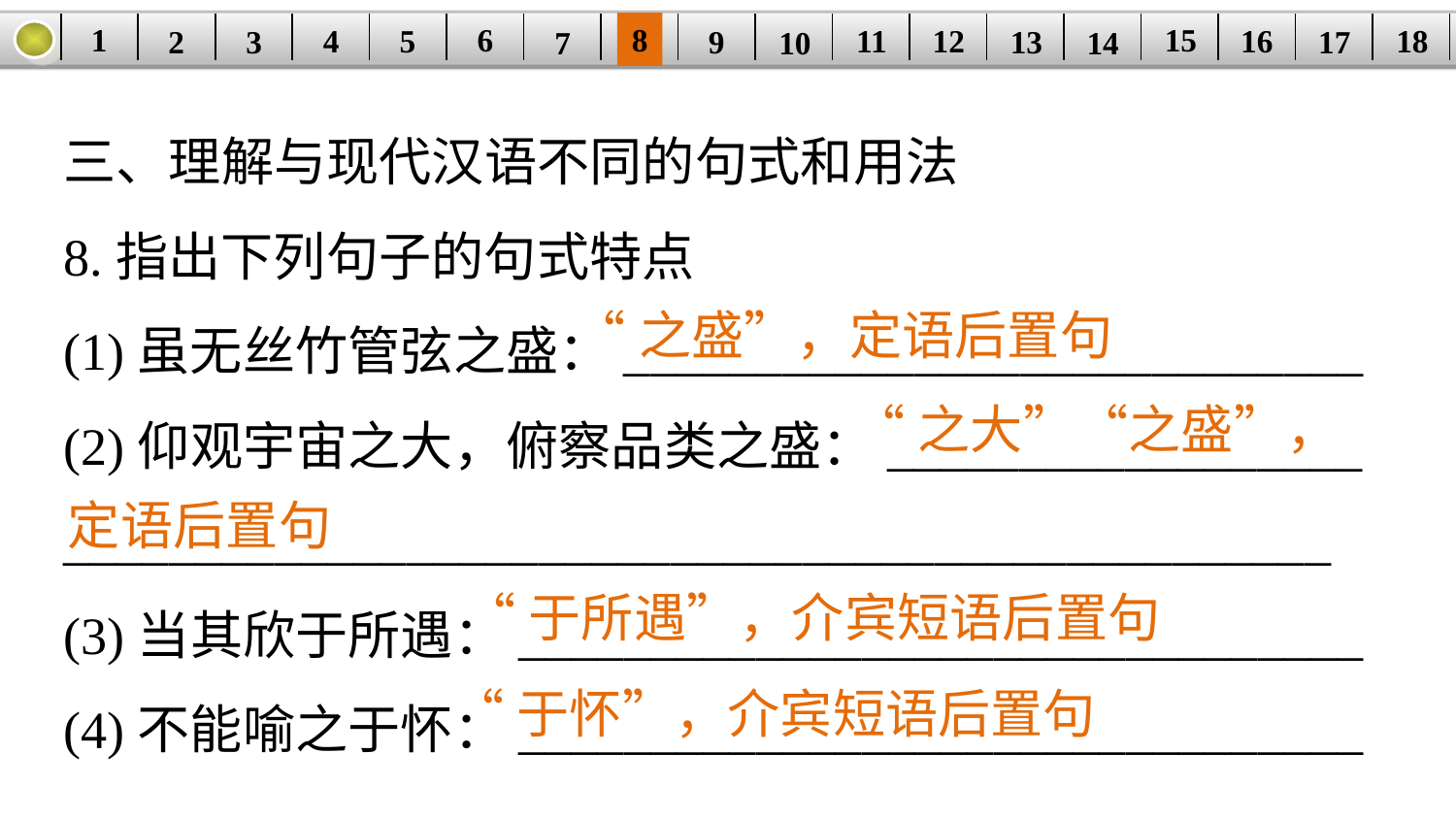

1
8
15
6
11
18
5
16
|  |  |  |  |  |  |  |  |  |  |  |  |  |  |  |  |  |  |
| --- | --- | --- | --- | --- | --- | --- | --- | --- | --- | --- | --- | --- | --- | --- | --- | --- | --- |
12
4
17
13
3
9
2
14
7
10

三、理解与现代汉语不同的句式和用法
8.指出下列句子的句式特点
(1)虽无丝竹管弦之盛：____________________________
(2)仰观宇宙之大，俯察品类之盛：__________________
________________________________________________
(3)当其欣于所遇：________________________________
(4)不能喻之于怀：________________________________
“之盛”，定语后置句
“之大”“之盛”，
定语后置句
“于所遇”，介宾短语后置句
“于怀”，介宾短语后置句